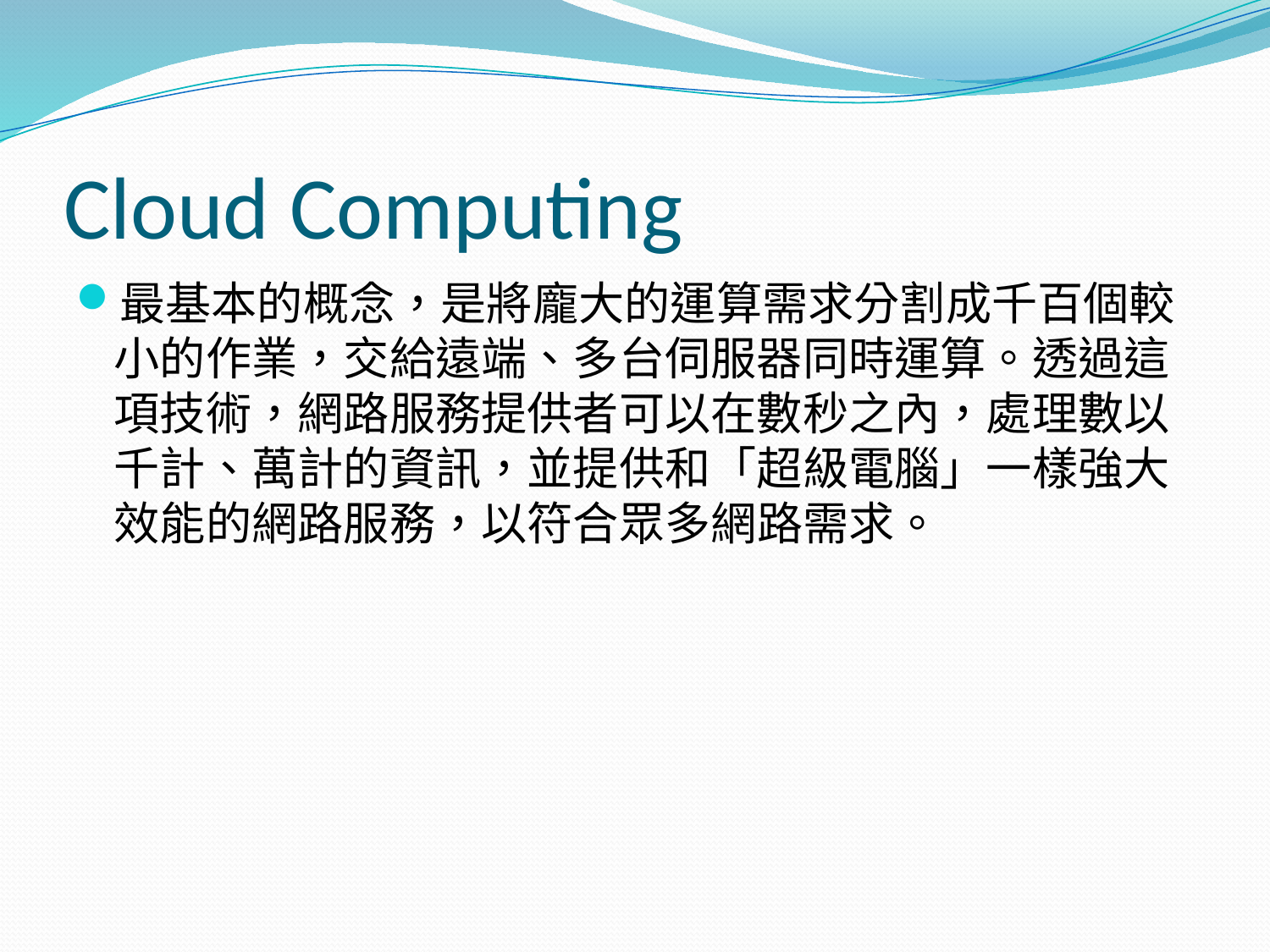

# Cloud Computing
最基本的概念，是將龐大的運算需求分割成千百個較小的作業，交給遠端、多台伺服器同時運算。透過這項技術，網路服務提供者可以在數秒之內，處理數以千計、萬計的資訊，並提供和「超級電腦」一樣強大效能的網路服務，以符合眾多網路需求。